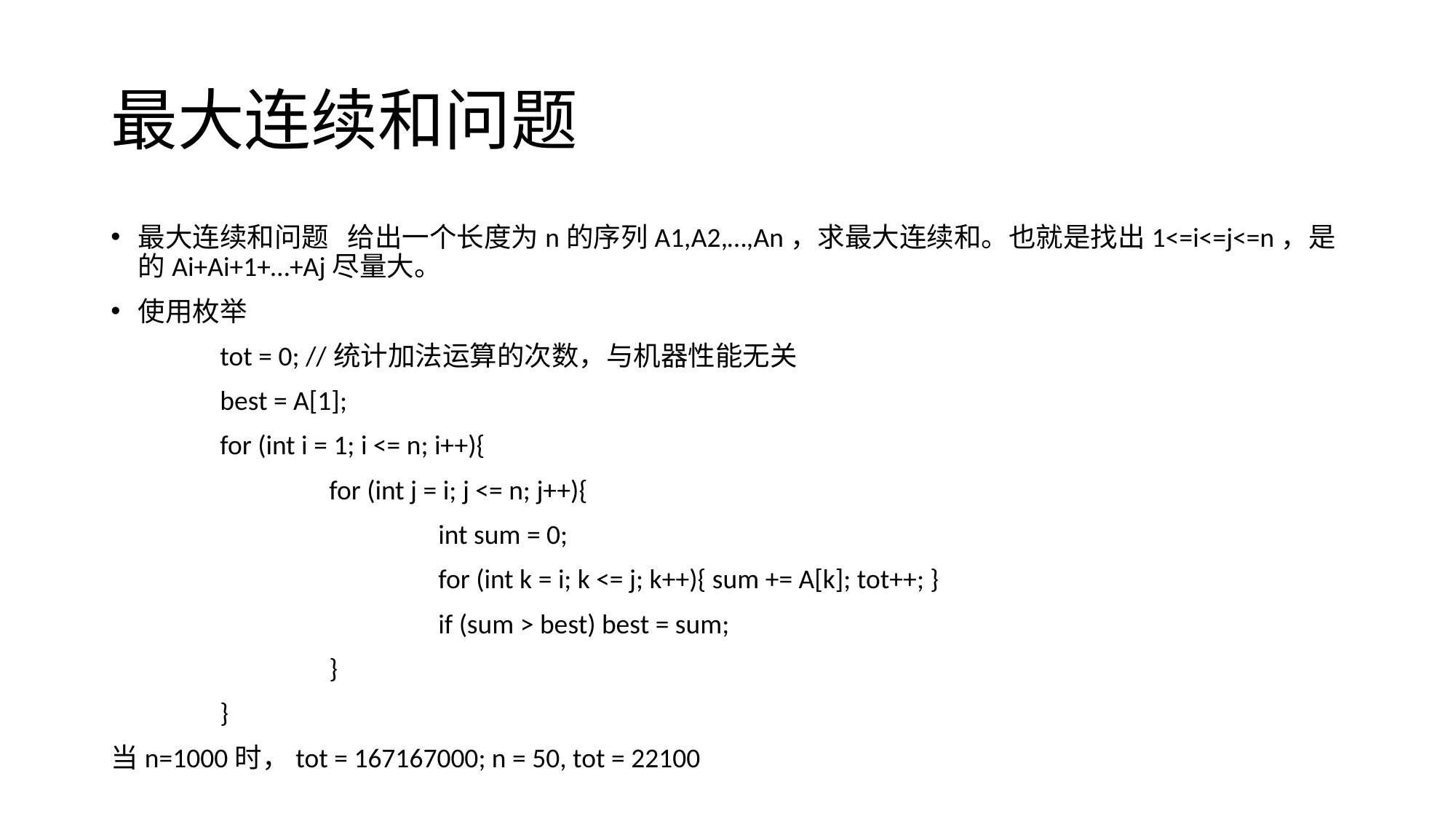

# 最大连续和问题
最大连续和问题   给出一个长度为n的序列A1,A2,…,An，求最大连续和。也就是找出1<=i<=j<=n，是的Ai+Ai+1+…+Aj尽量大。
使用枚举
	tot = 0; //统计加法运算的次数，与机器性能无关
	best = A[1];
	for (int i = 1; i <= n; i++){
		for (int j = i; j <= n; j++){
			int sum = 0;
			for (int k = i; k <= j; k++){ sum += A[k]; tot++; }
			if (sum > best) best = sum;
		}
	}
当n=1000时，tot = 167167000; n = 50, tot = 22100